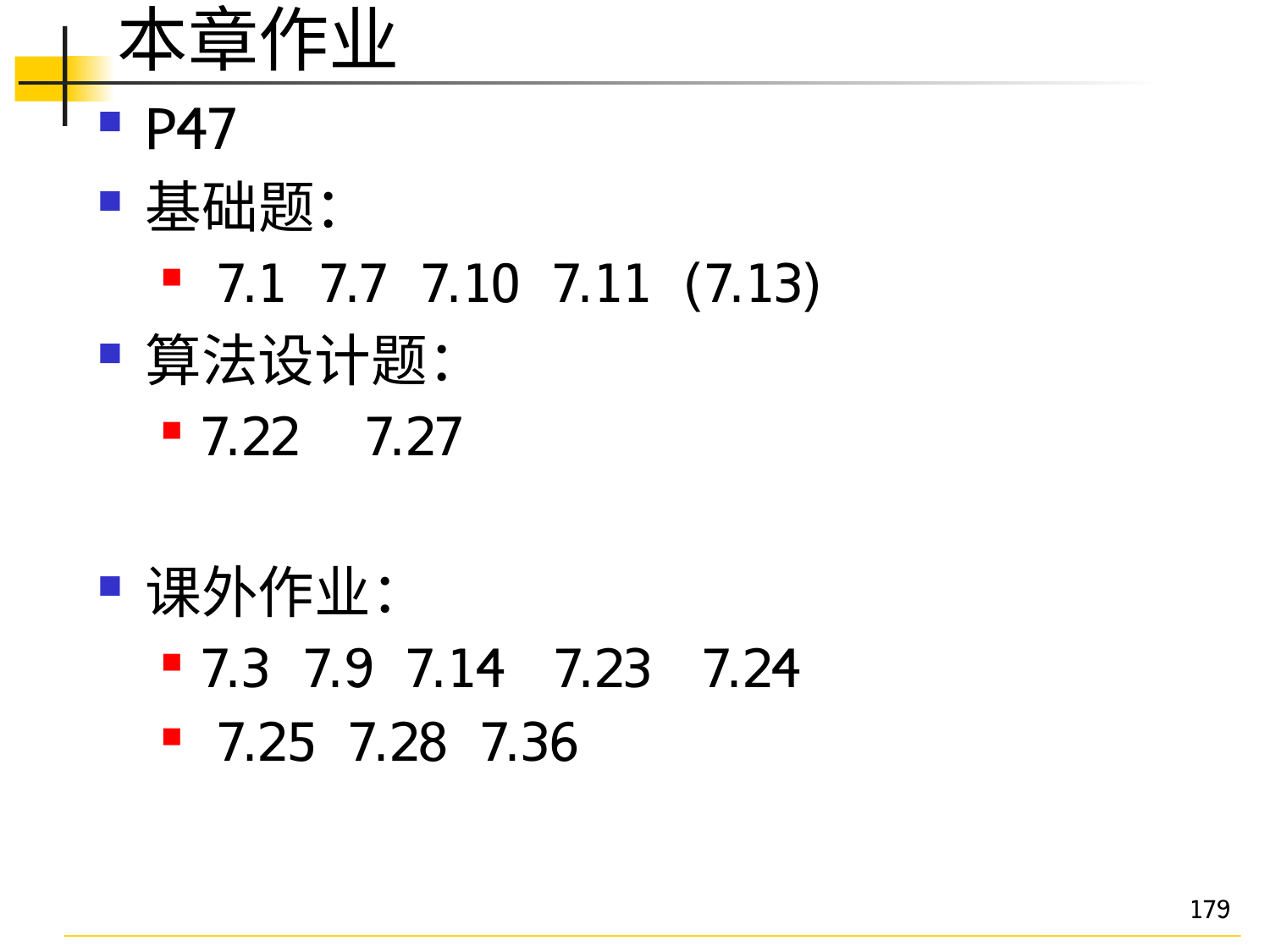

# 本章作业
P47
基础题：
 7.1  7.7  7.10  7.11  (7.13)
算法设计题：
7.22    7.27

课外作业：
7.3  7.9  7.14   7.23   7.24
 7.25  7.28  7.36
179